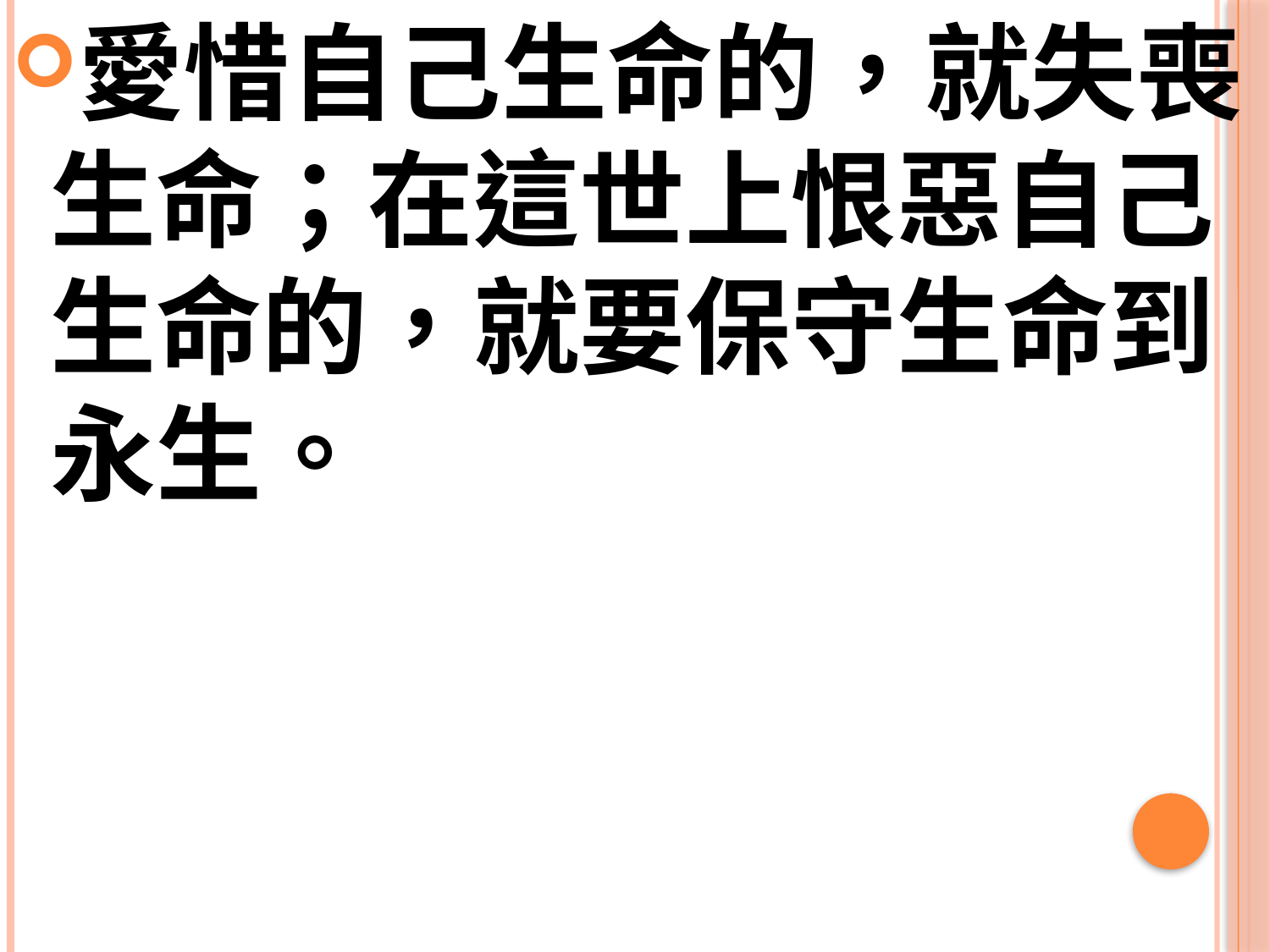

愛惜自己生命的，就失喪生命；在這世上恨惡自己生命的，就要保守生命到永生。